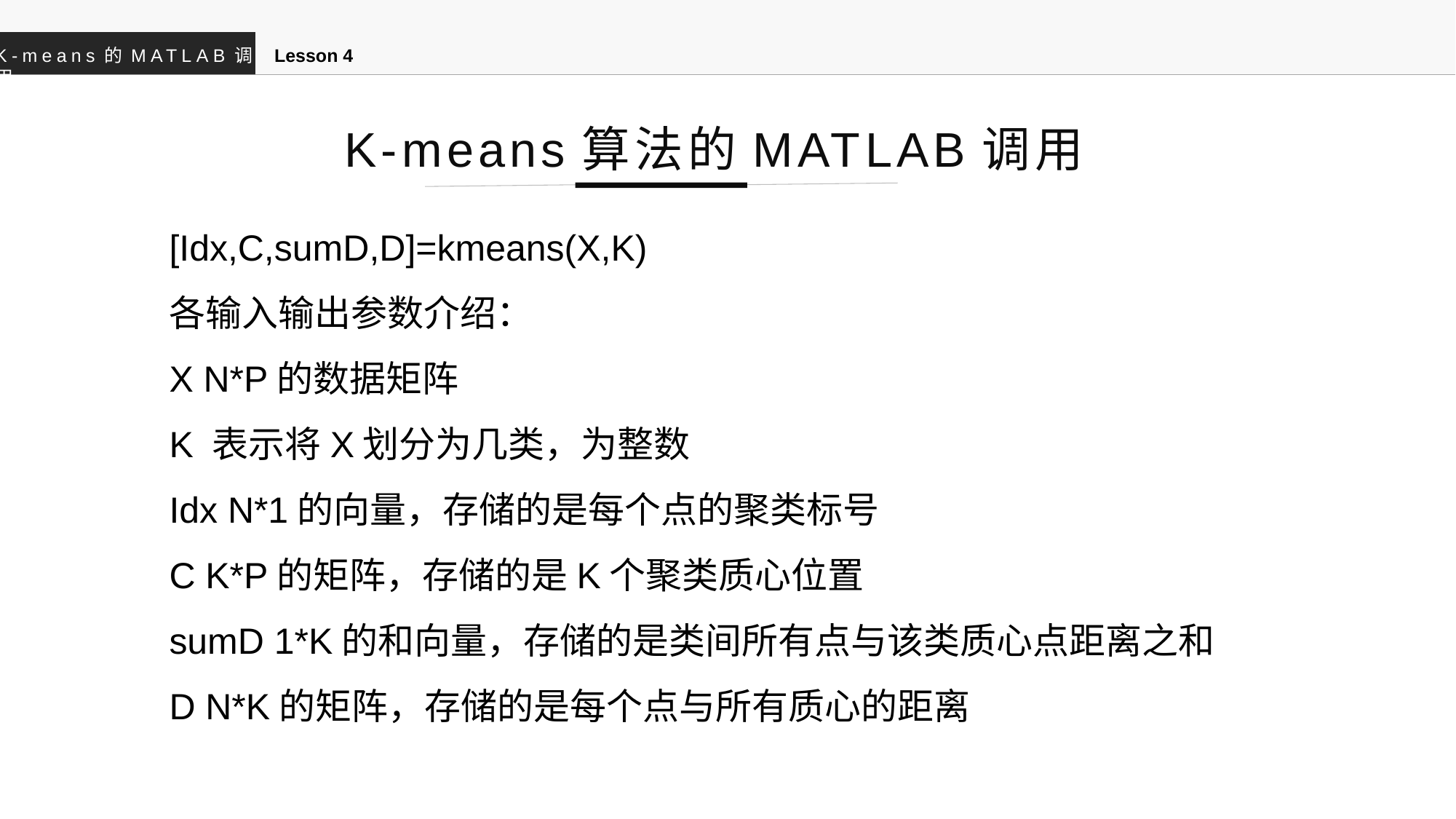

K-means的MATLAB调用
Lesson 4
K-means算法的MATLAB调用

[Idx,C,sumD,D]=kmeans(X,K)
各输入输出参数介绍：
X N*P的数据矩阵
K 表示将X划分为几类，为整数
Idx N*1的向量，存储的是每个点的聚类标号
C K*P的矩阵，存储的是K个聚类质心位置
sumD 1*K的和向量，存储的是类间所有点与该类质心点距离之和
D N*K的矩阵，存储的是每个点与所有质心的距离